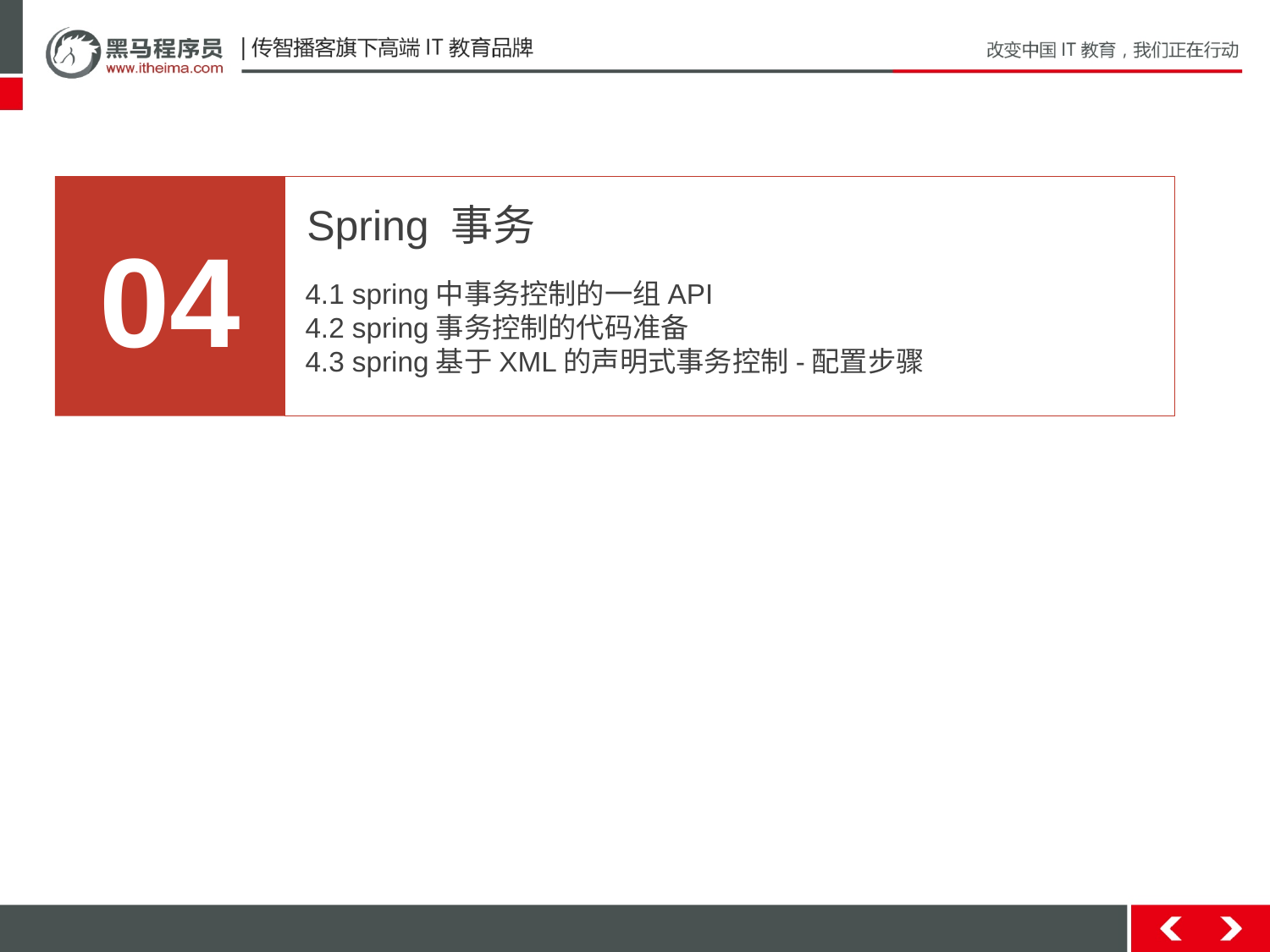

04

Spring 事务
4.1 spring中事务控制的一组API
4.2 spring事务控制的代码准备
4.3 spring基于XML的声明式事务控制-配置步骤